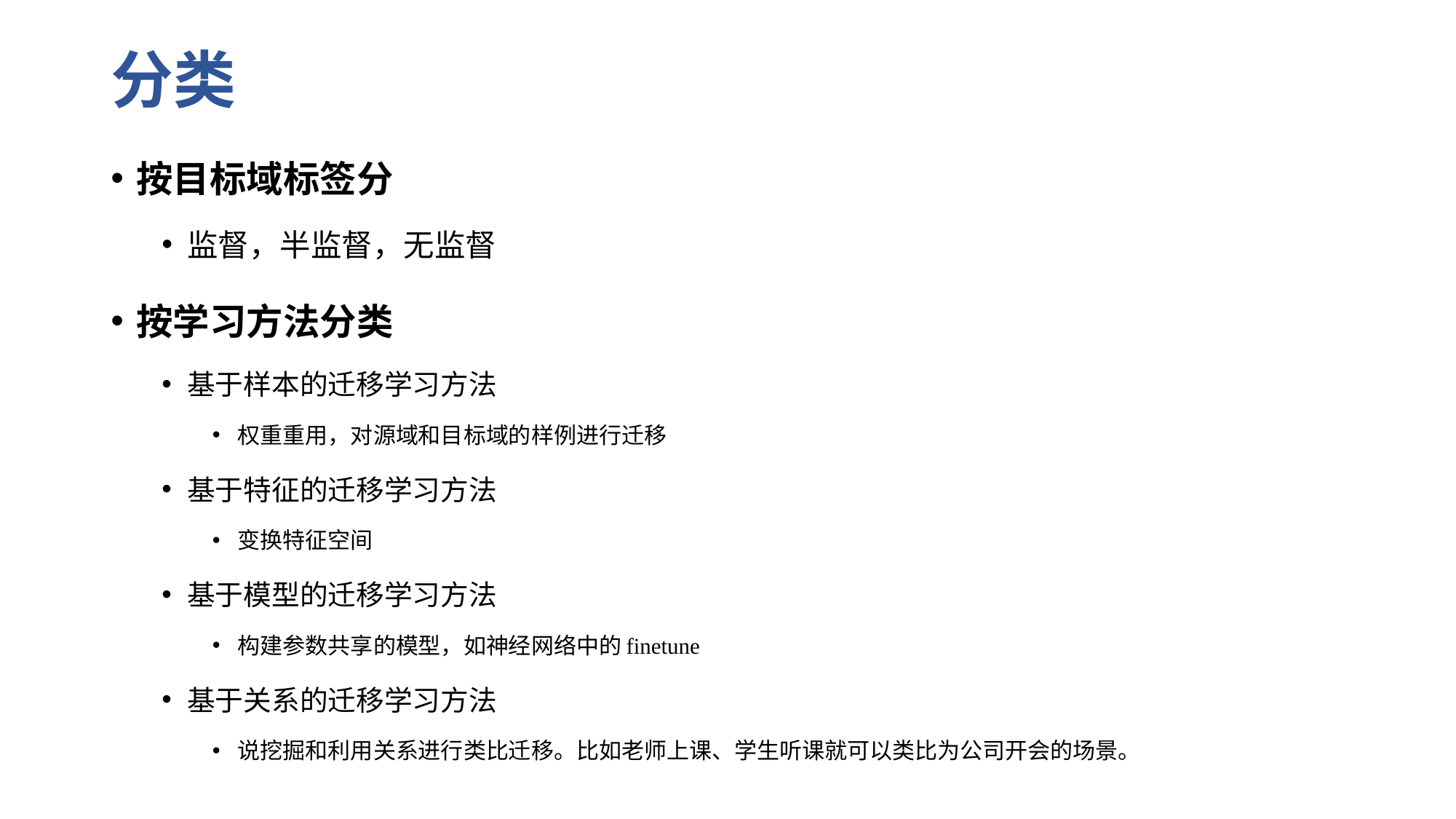

# 分类
按目标域标签分
监督，半监督，无监督
按学习方法分类
基于样本的迁移学习方法
权重重用，对源域和目标域的样例进行迁移
基于特征的迁移学习方法
变换特征空间
基于模型的迁移学习方法
构建参数共享的模型，如神经网络中的finetune
基于关系的迁移学习方法
说挖掘和利用关系进行类比迁移。比如老师上课、学生听课就可以类比为公司开会的场景。